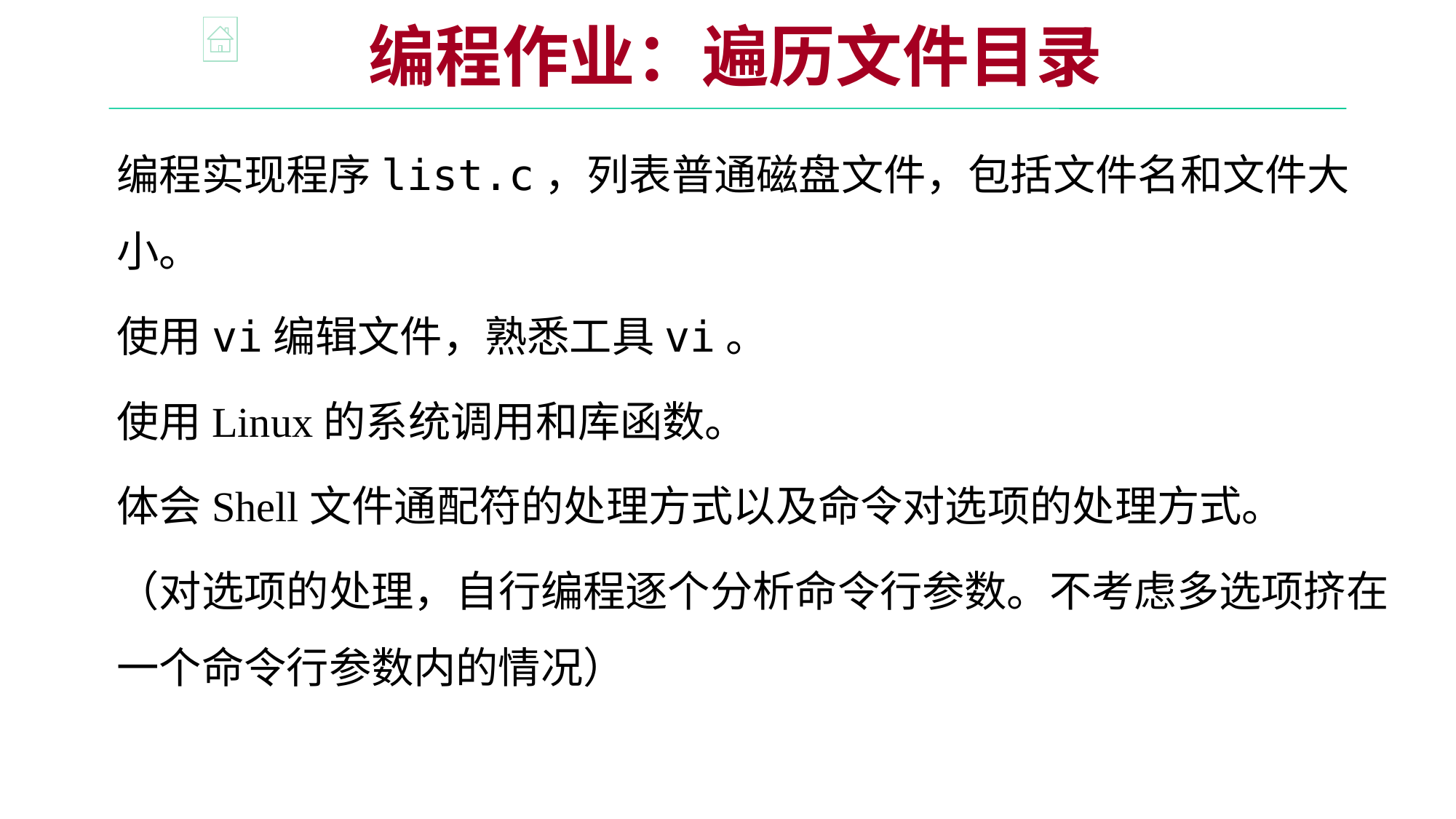

编程作业：遍历文件目录

编程实现程序list.c，列表普通磁盘文件，包括文件名和文件大小。
使用vi编辑文件，熟悉工具vi。
使用Linux的系统调用和库函数。
体会Shell文件通配符的处理方式以及命令对选项的处理方式。
（对选项的处理，自行编程逐个分析命令行参数。不考虑多选项挤在一个命令行参数内的情况）